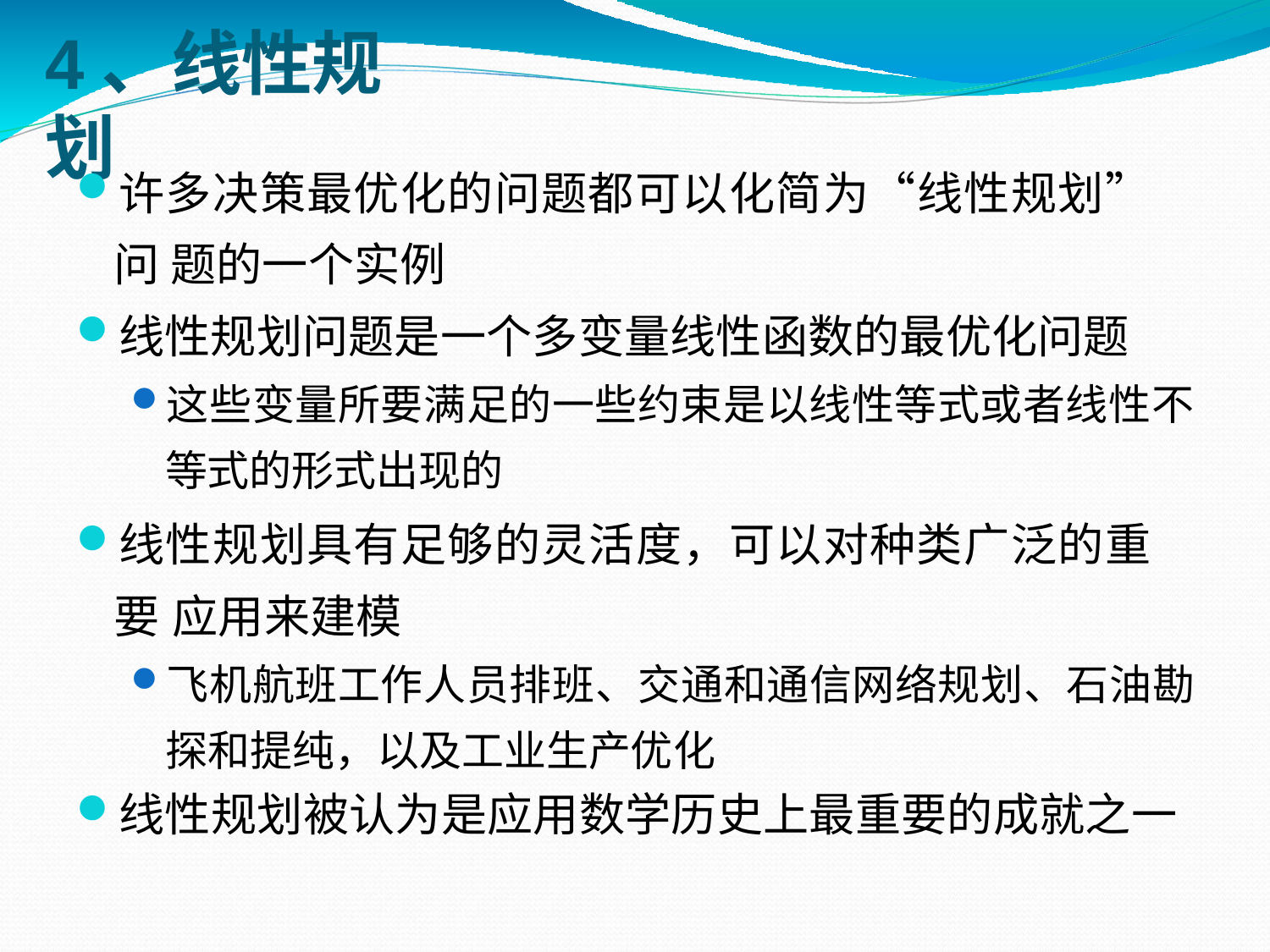

# 4、线性规划
许多决策最优化的问题都可以化简为“线性规划”问 题的一个实例
线性规划问题是一个多变量线性函数的最优化问题
这些变量所要满足的一些约束是以线性等式或者线性不 等式的形式出现的
线性规划具有足够的灵活度，可以对种类广泛的重要 应用来建模
飞机航班工作人员排班、交通和通信网络规划、石油勘 探和提纯，以及工业生产优化
线性规划被认为是应用数学历史上最重要的成就之一